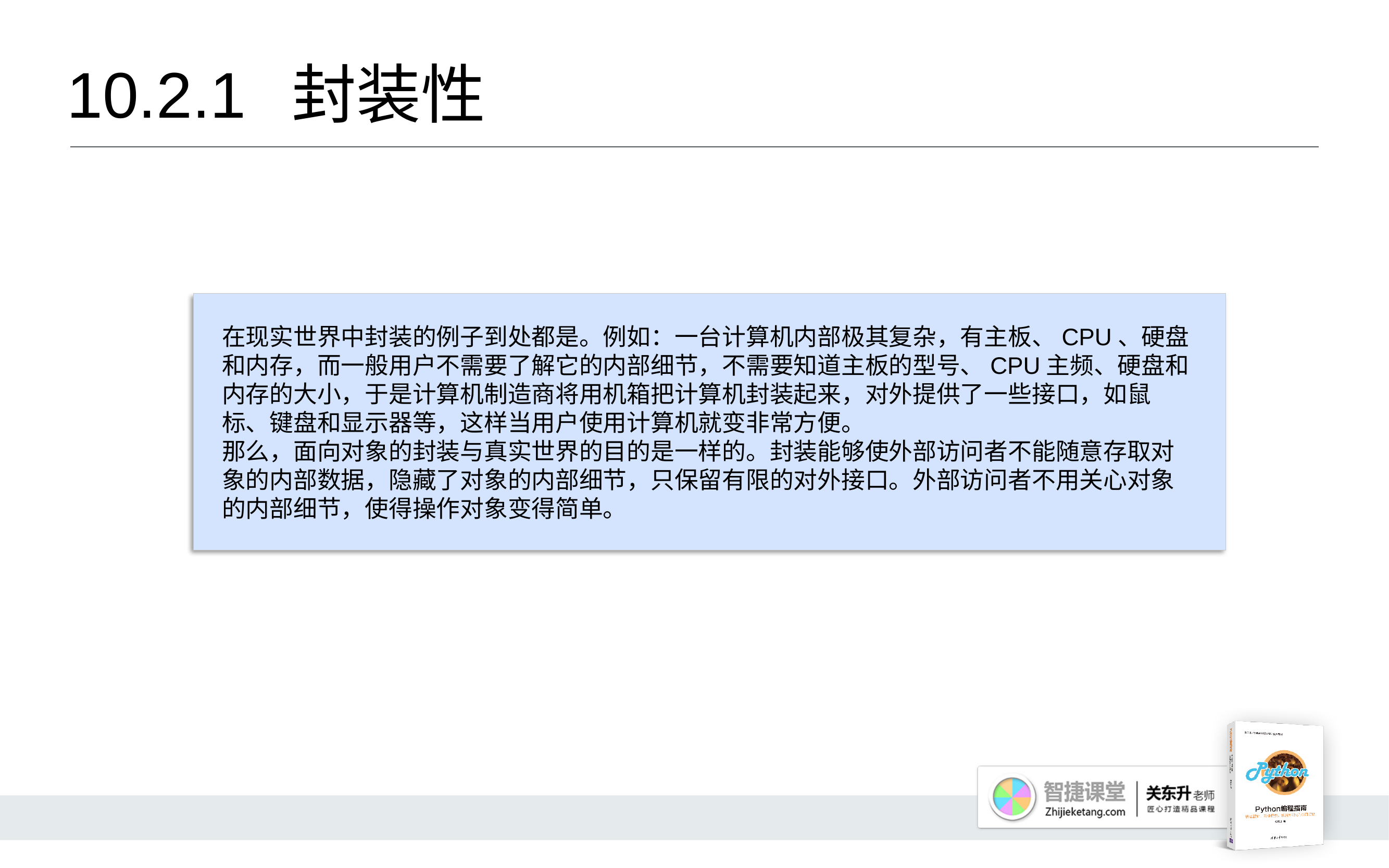

# 10.2.1 	封装性
在现实世界中封装的例子到处都是。例如：一台计算机内部极其复杂，有主板、CPU、硬盘和内存，而一般用户不需要了解它的内部细节，不需要知道主板的型号、CPU主频、硬盘和内存的大小，于是计算机制造商将用机箱把计算机封装起来，对外提供了一些接口，如鼠标、键盘和显示器等，这样当用户使用计算机就变非常方便。
那么，面向对象的封装与真实世界的目的是一样的。封装能够使外部访问者不能随意存取对象的内部数据，隐藏了对象的内部细节，只保留有限的对外接口。外部访问者不用关心对象的内部细节，使得操作对象变得简单。